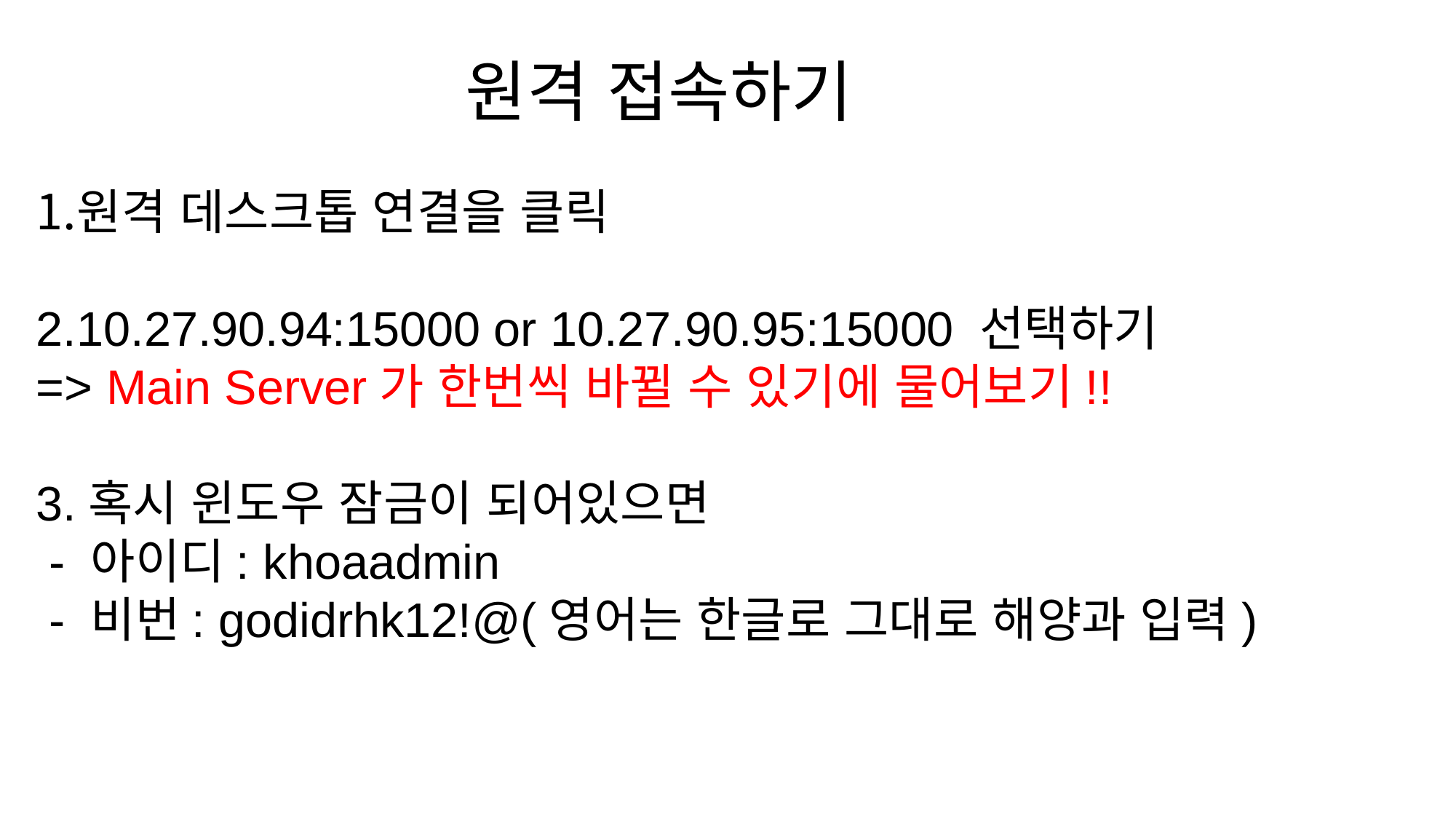

원격 접속하기
원격 데스크톱 연결을 클릭

10.27.90.94:15000 or 10.27.90.95:15000 선택하기
=> Main Server가 한번씩 바뀔 수 있기에 물어보기!!

3.혹시 윈도우 잠금이 되어있으면
 - 아이디: khoaadmin
 - 비번: godidrhk12!@(영어는 한글로 그대로 해양과 입력)